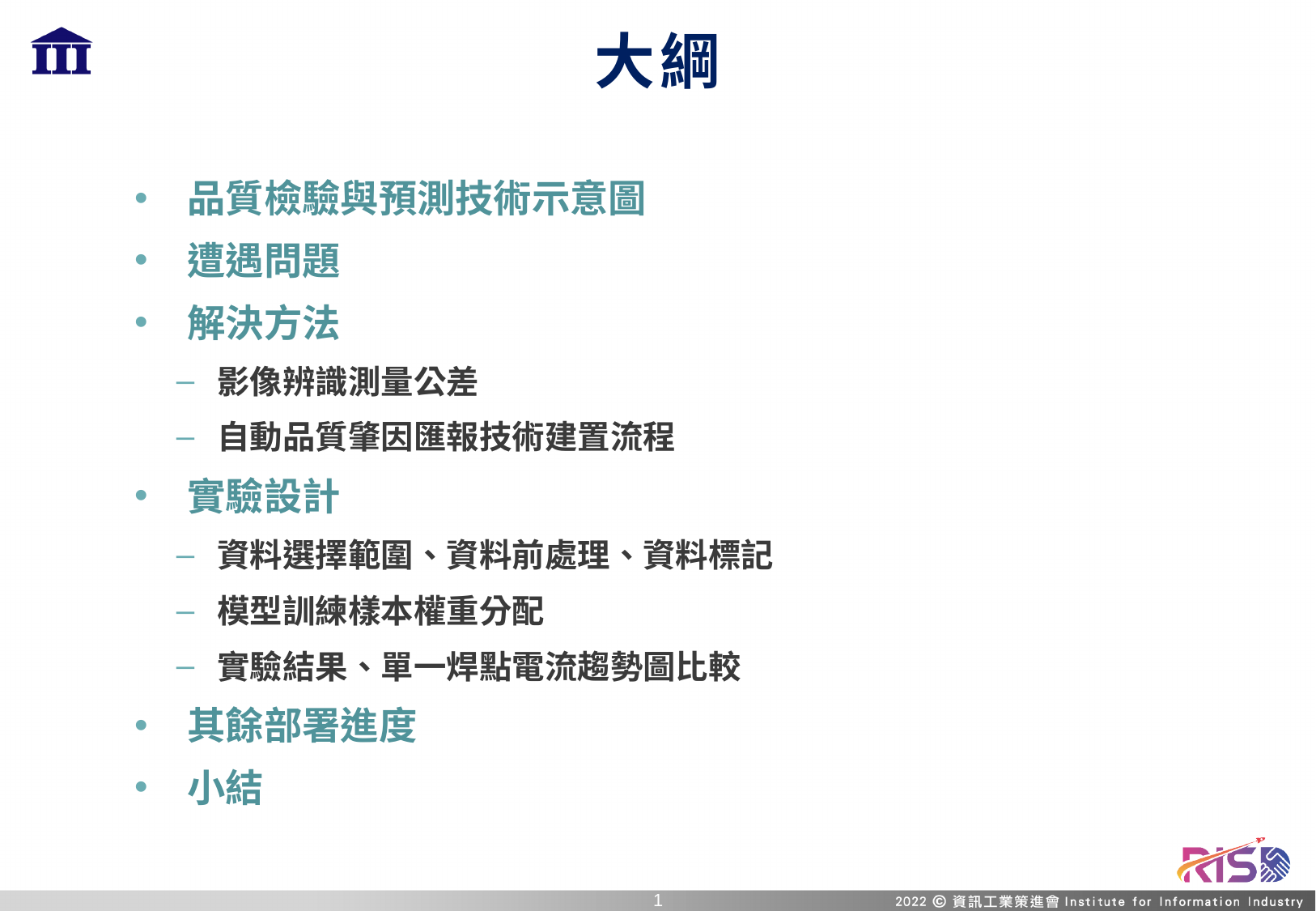

大綱
品質檢驗與預測技術示意圖
遭遇問題
解決方法
影像辨識測量公差
自動品質肇因匯報技術建置流程
實驗設計
資料選擇範圍、資料前處理、資料標記
模型訓練樣本權重分配
實驗結果、單一焊點電流趨勢圖比較
其餘部署進度
小結
1